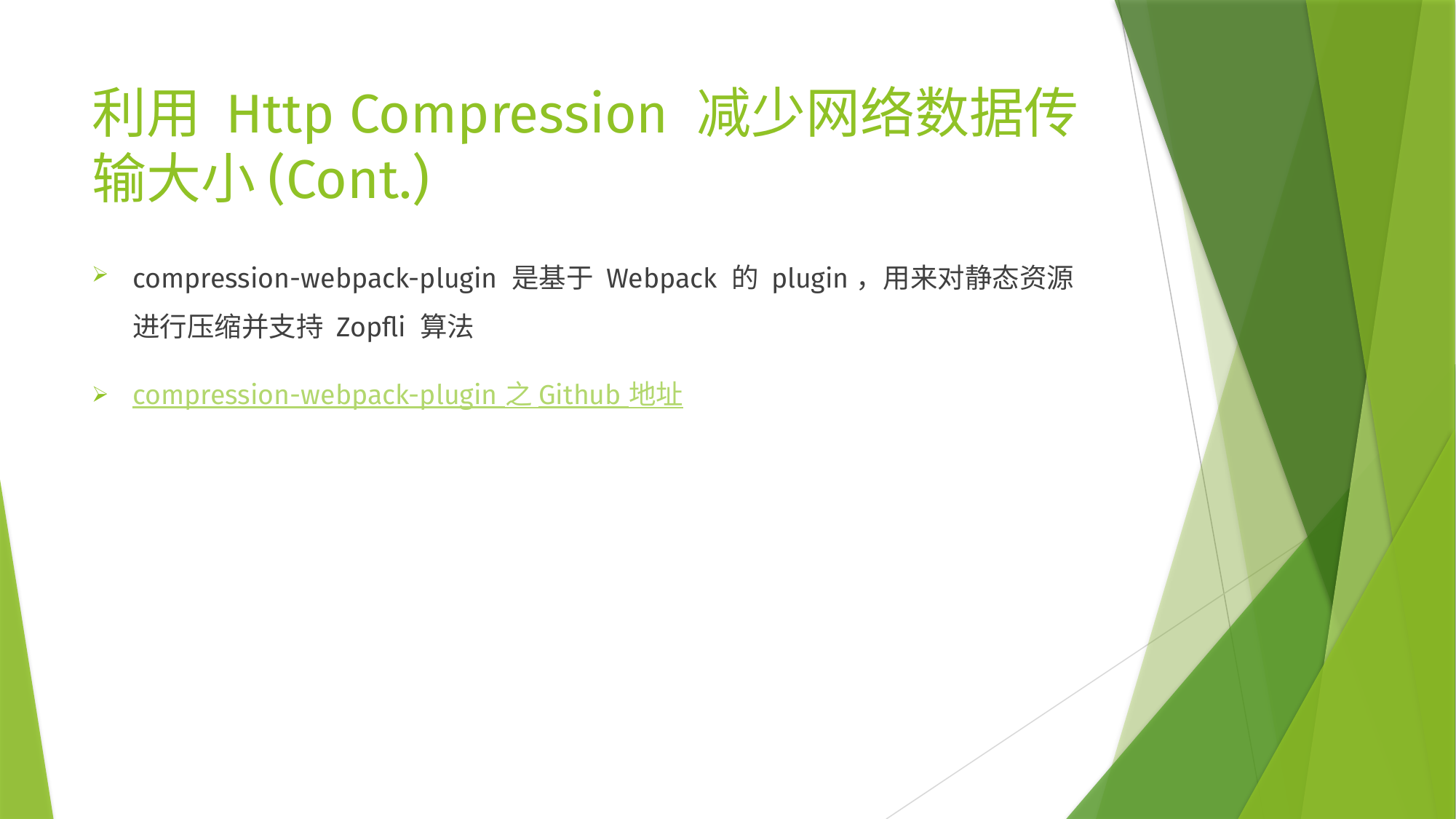

# 利用 Http Compression 减少网络数据传输大小(Cont.)
compression-webpack-plugin 是基于 Webpack 的 plugin，用来对静态资源进行压缩并支持 Zopfli 算法
compression-webpack-plugin 之 Github 地址